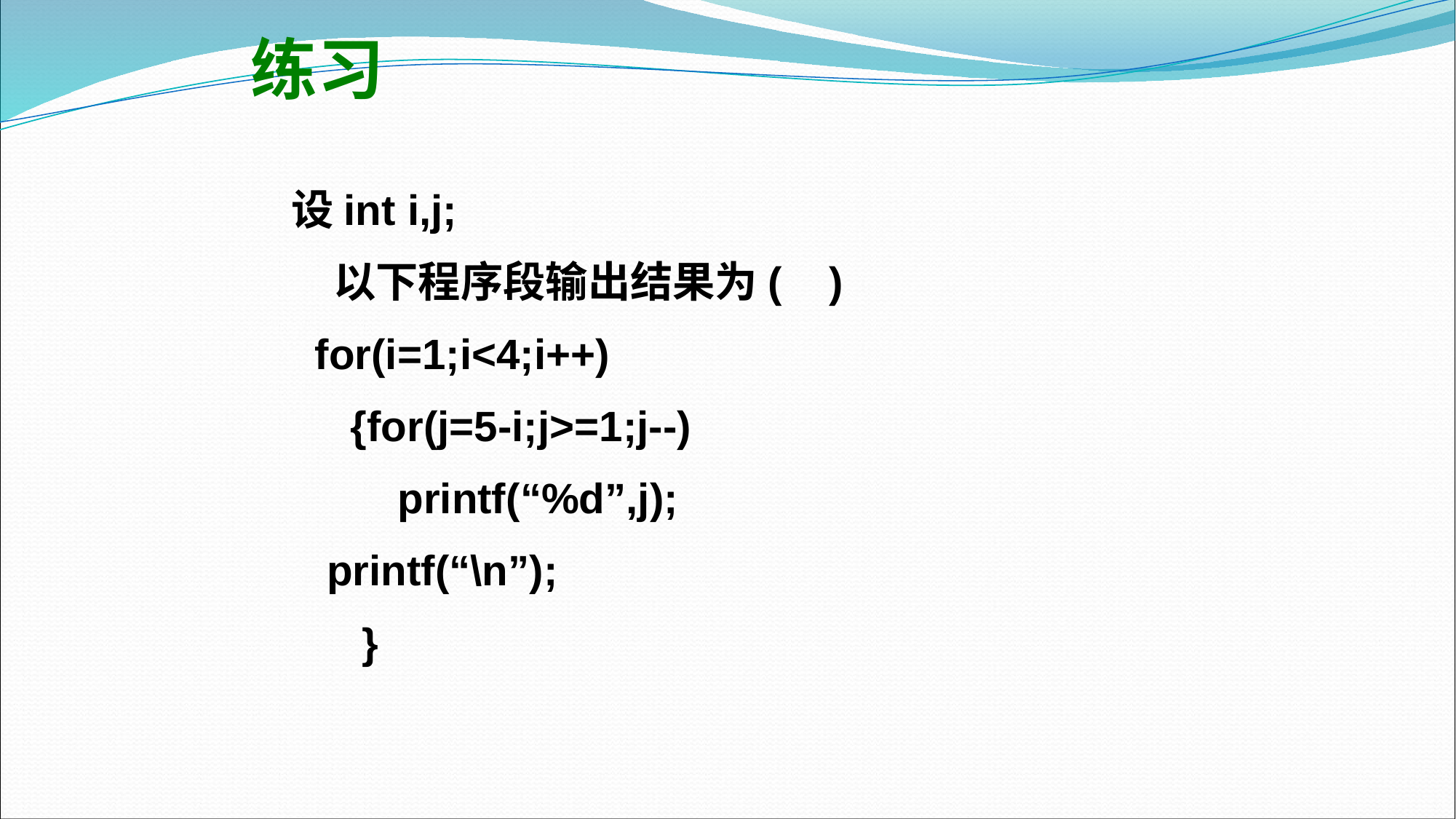

练习
设int i,j;
　以下程序段输出结果为(    )
  for(i=1;i<4;i++)
     {for(j=5-i;j>=1;j--)
         printf(“%d”,j);
   printf(“\n”);
      }